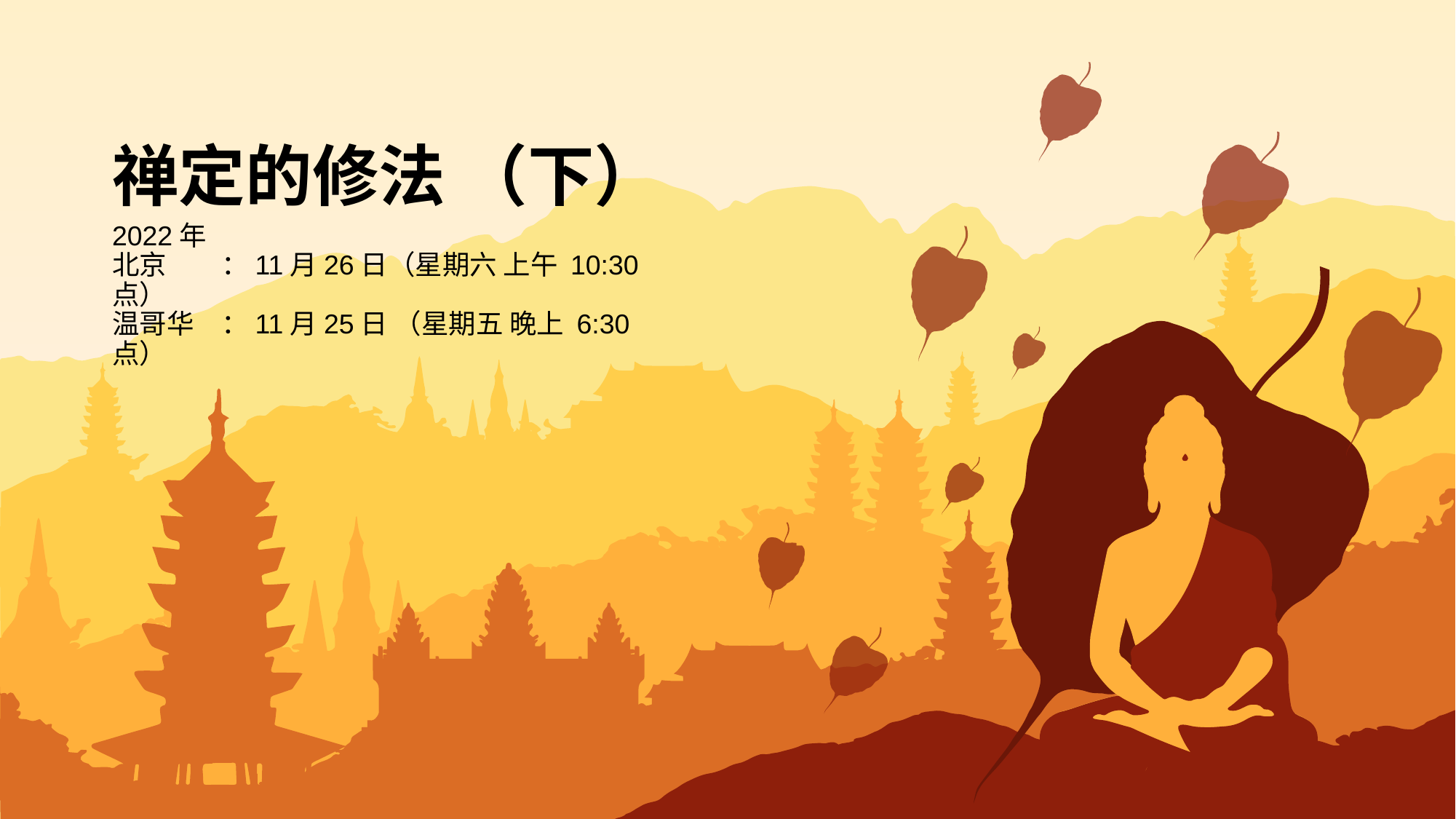

禅定的修法 （下）

2022年
北京	：11月26日（星期六 上午 10:30 点）
温哥华	：11月25日 （星期五 晚上 6:30 点）